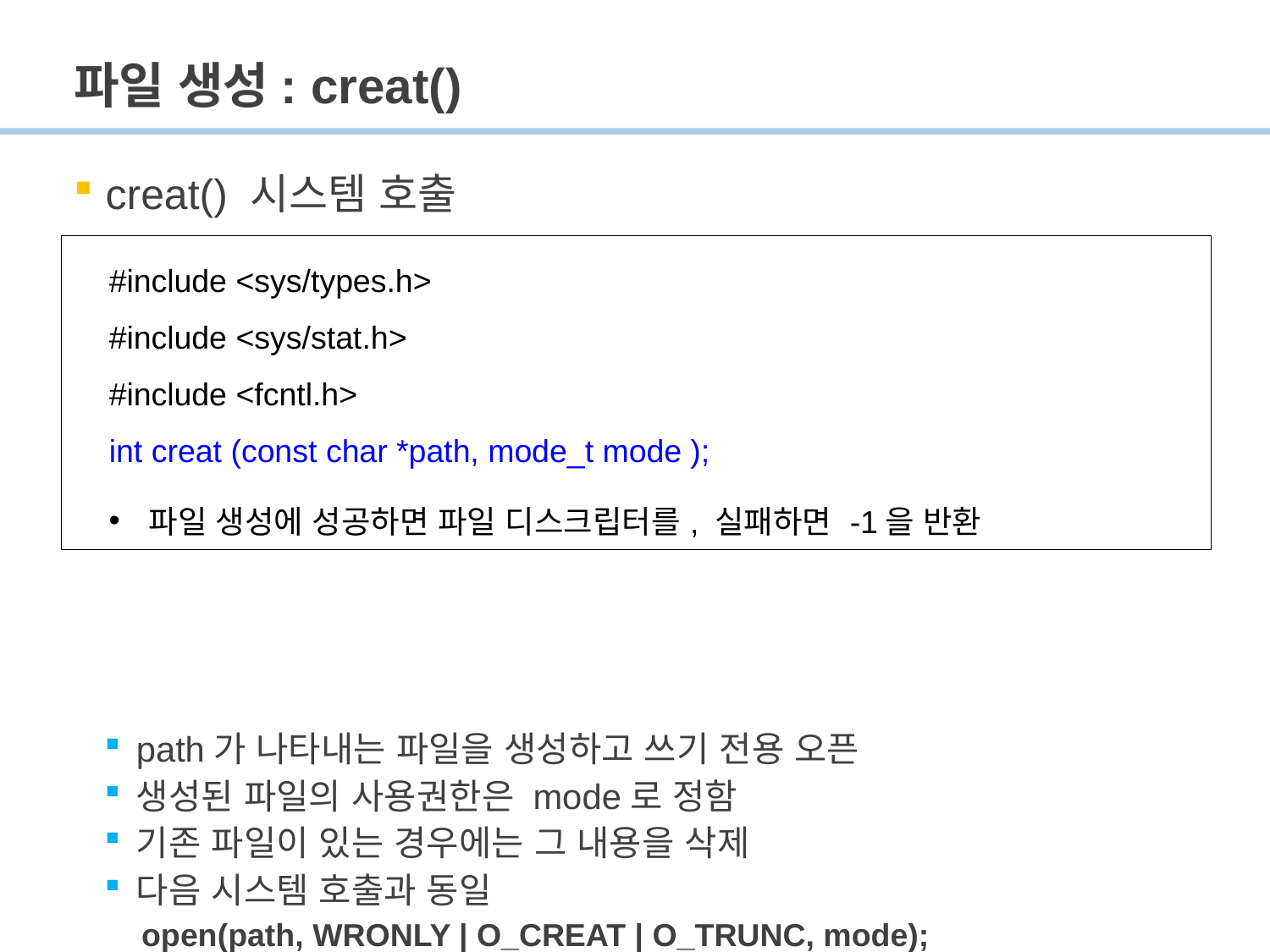

# 파일 생성: creat()
creat() 시스템 호출

path가 나타내는 파일을 생성하고 쓰기 전용 오픈
생성된 파일의 사용권한은 mode로 정함
기존 파일이 있는 경우에는 그 내용을 삭제
다음 시스템 호출과 동일
open(path, WRONLY | O_CREAT | O_TRUNC, mode);

| #include <sys/types.h> #include <sys/stat.h> #include <fcntl.h> int creat (const char \*path, mode\_t mode ); 파일 생성에 성공하면 파일 디스크립터를, 실패하면 -1을 반환 |
| --- |